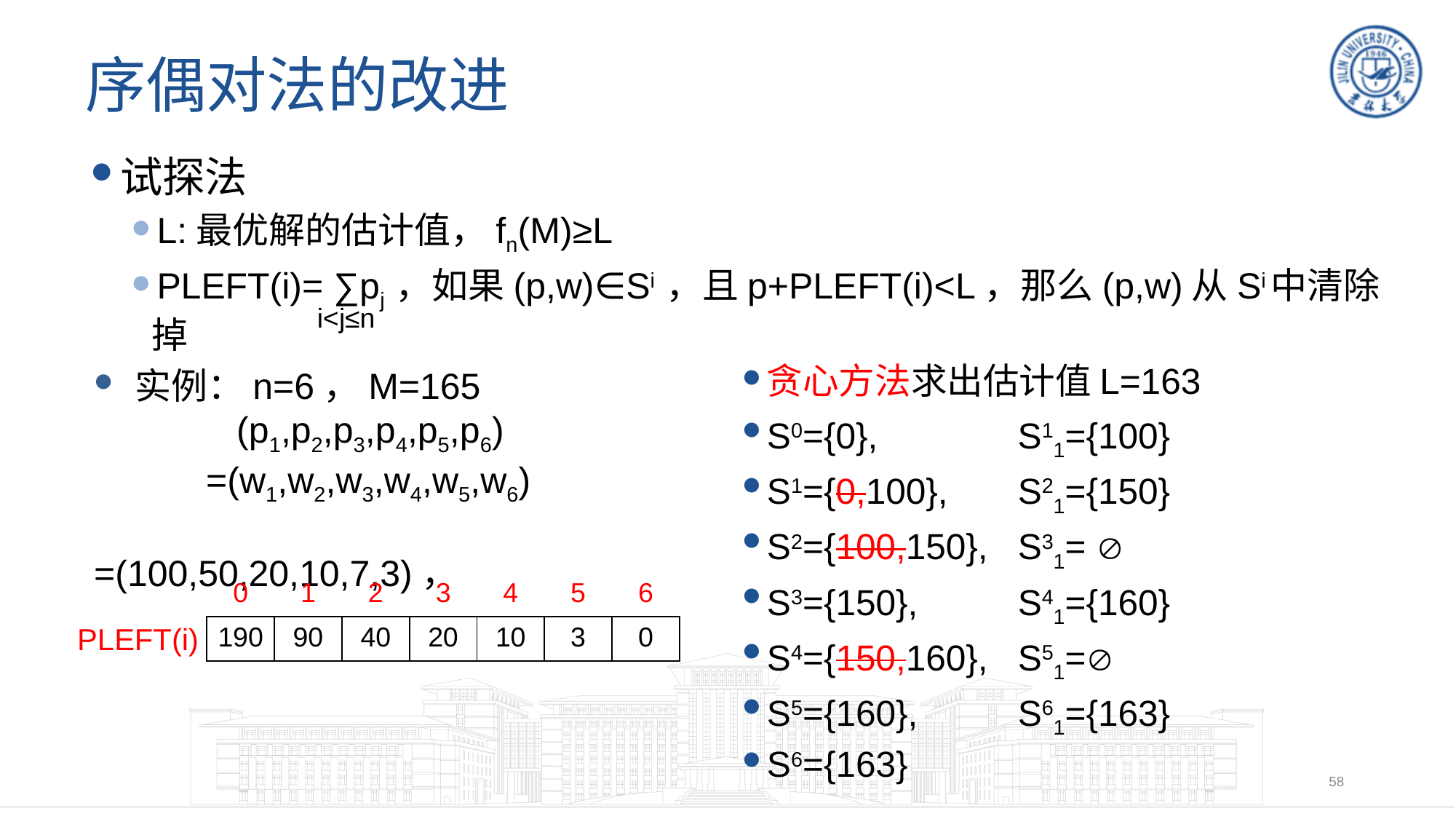

# 序偶对法的改进
试探法
L:最优解的估计值，fn(M)≥L
PLEFT(i)= ∑pj ，如果(p,w)∈Si ，且p+PLEFT(i)<L，那么(p,w)从Si中清除掉
i<j≤n
贪心方法求出估计值L=163
S0={0},              S11={100}
S1={0,100},       S21={150}
S2={100,150},   S31= ∅
S3={150},          S41={160}
S4={150,160},   S51=∅
S5={160},          S61={163}
S6={163}

实例：n=6，M=165
              (p1,p2,p3,p4,p5,p6)
           =(w1,w2,w3,w4,w5,w6)
           =(100,50,20,10,7,3)，
| 0 | 1 | 2 | 3 | 4 | 5 | 6 |
| --- | --- | --- | --- | --- | --- | --- |
| 190 | 90 | 40 | 20 | 10 | 3 | 0 |
PLEFT(i)
58